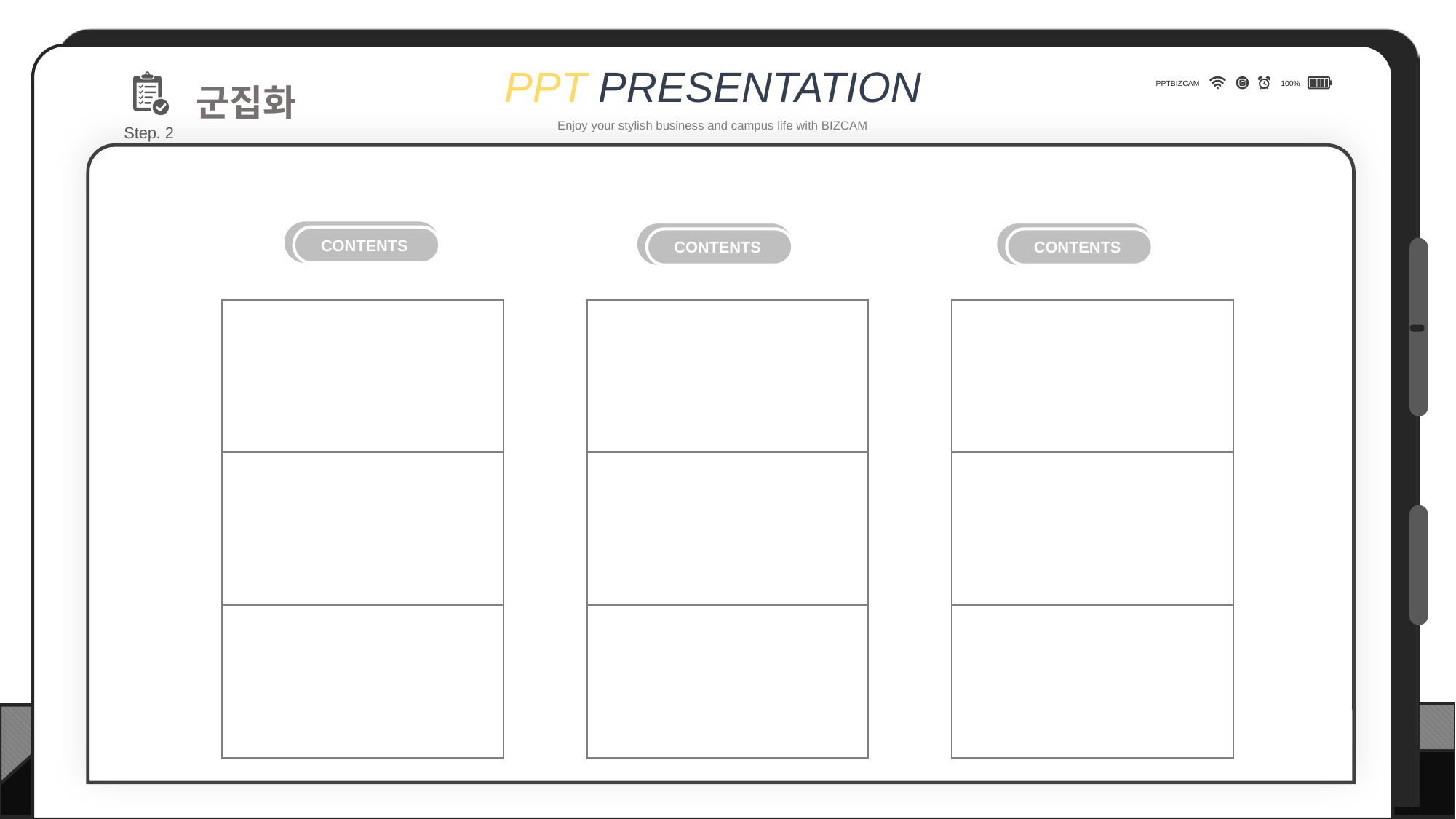

PPT PRESENTATION
Enjoy your stylish business and campus life with BIZCAM

PPTBIZCAM
100%

Step. 2
군집화

CONTENTS
CONTENTS
CONTENTS
CONTENTS
CONTENTS
CONTENTS